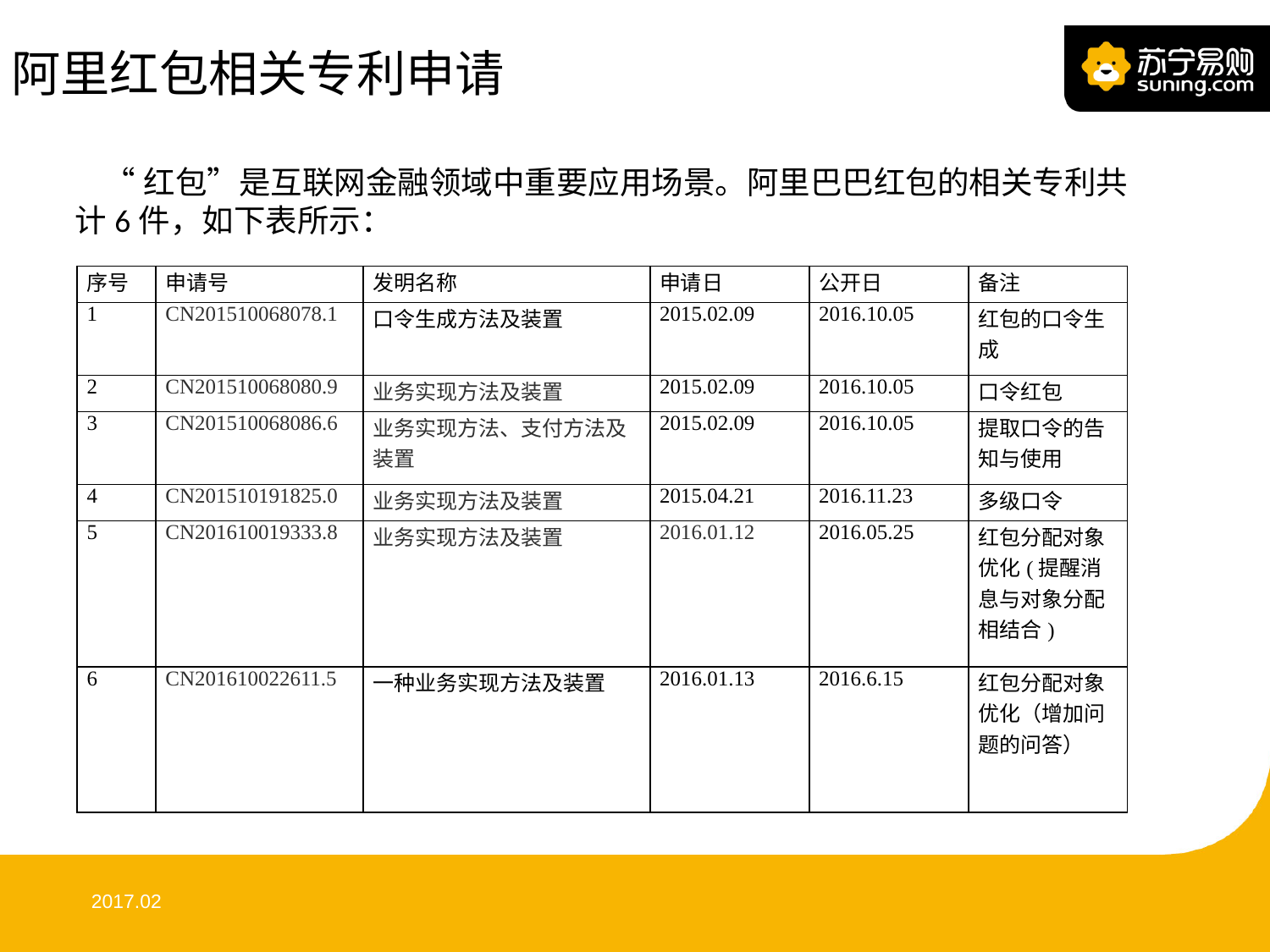

阿里红包相关专利申请
    “红包”是互联网金融领域中重要应用场景。阿里巴巴红包的相关专利共计6件，如下表所示：
| 序号 | 申请号 | 发明名称 | 申请日 | 公开日 | 备注 |
| --- | --- | --- | --- | --- | --- |
| 1 | CN201510068078.1 | 口令生成方法及装置 | 2015.02.09 | 2016.10.05 | 红包的口令生成 |
| 2 | CN201510068080.9 | 业务实现方法及装置 | 2015.02.09 | 2016.10.05 | 口令红包 |
| 3 | CN201510068086.6 | 业务实现方法、支付方法及装置 | 2015.02.09 | 2016.10.05 | 提取口令的告知与使用 |
| 4 | CN201510191825.0 | 业务实现方法及装置 | 2015.04.21 | 2016.11.23 | 多级口令 |
| 5 | CN201610019333.8 | 业务实现方法及装置 | 2016.01.12 | 2016.05.25 | 红包分配对象优化(提醒消息与对象分配相结合) |
| 6 | CN201610022611.5 | 一种业务实现方法及装置 | 2016.01.13 | 2016.6.15 | 红包分配对象优化（增加问题的问答） |
2017.02